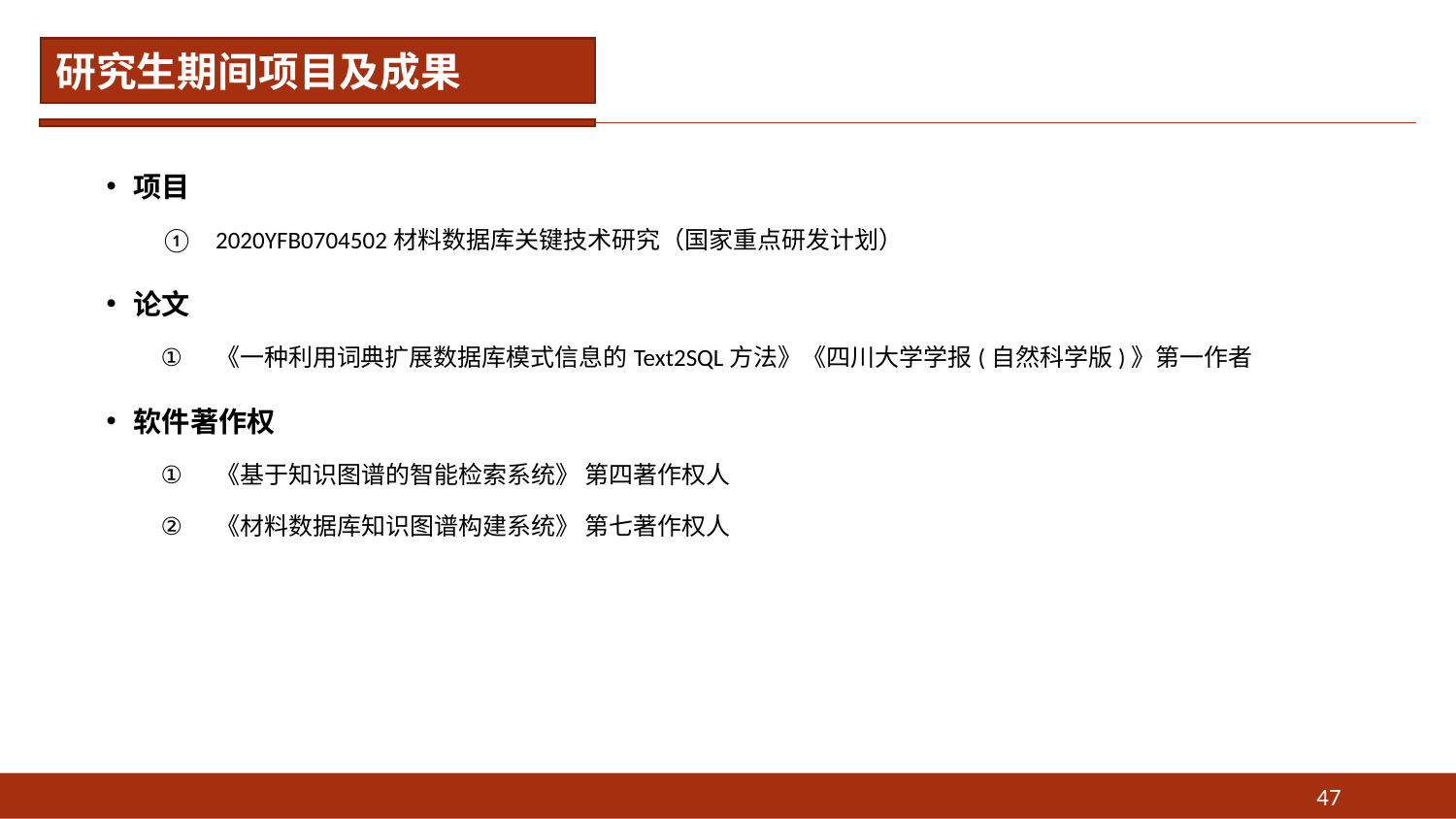

# 研究生期间项目及成果
项目
2020YFB0704502材料数据库关键技术研究（国家重点研发计划）
论文
《一种利用词典扩展数据库模式信息的Text2SQL方法》《四川大学学报(自然科学版)》第一作者
软件著作权
《基于知识图谱的智能检索系统》 第四著作权人
《材料数据库知识图谱构建系统》 第七著作权人
47